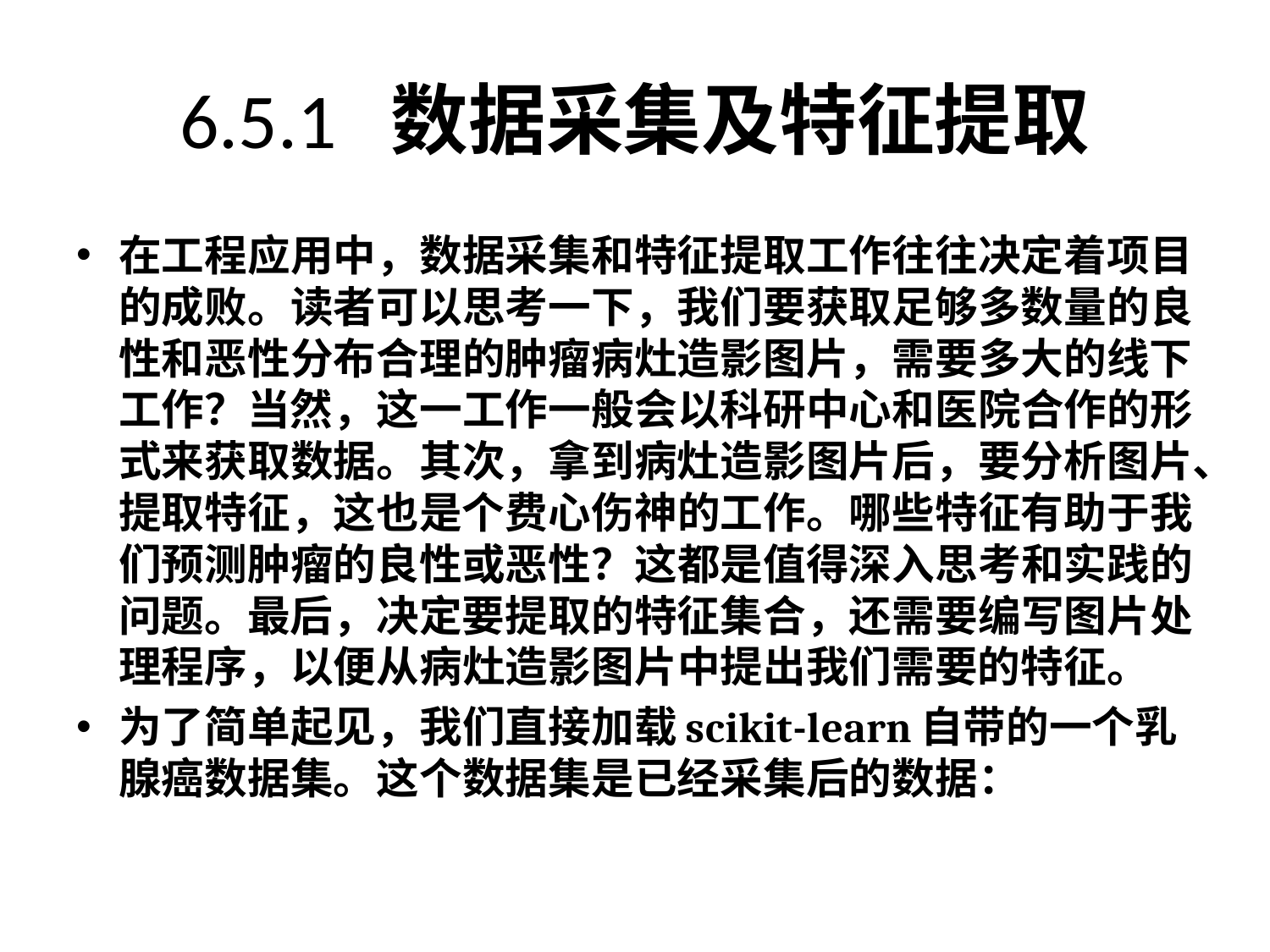

# 6.5.1  数据采集及特征提取
在工程应用中，数据采集和特征提取工作往往决定着项目的成败。读者可以思考一下，我们要获取足够多数量的良性和恶性分布合理的肿瘤病灶造影图片，需要多大的线下工作？当然，这一工作一般会以科研中心和医院合作的形式来获取数据。其次，拿到病灶造影图片后，要分析图片、提取特征，这也是个费心伤神的工作。哪些特征有助于我们预测肿瘤的良性或恶性？这都是值得深入思考和实践的问题。最后，决定要提取的特征集合，还需要编写图片处理程序，以便从病灶造影图片中提出我们需要的特征。
为了简单起见，我们直接加载scikit-learn自带的一个乳腺癌数据集。这个数据集是已经采集后的数据：